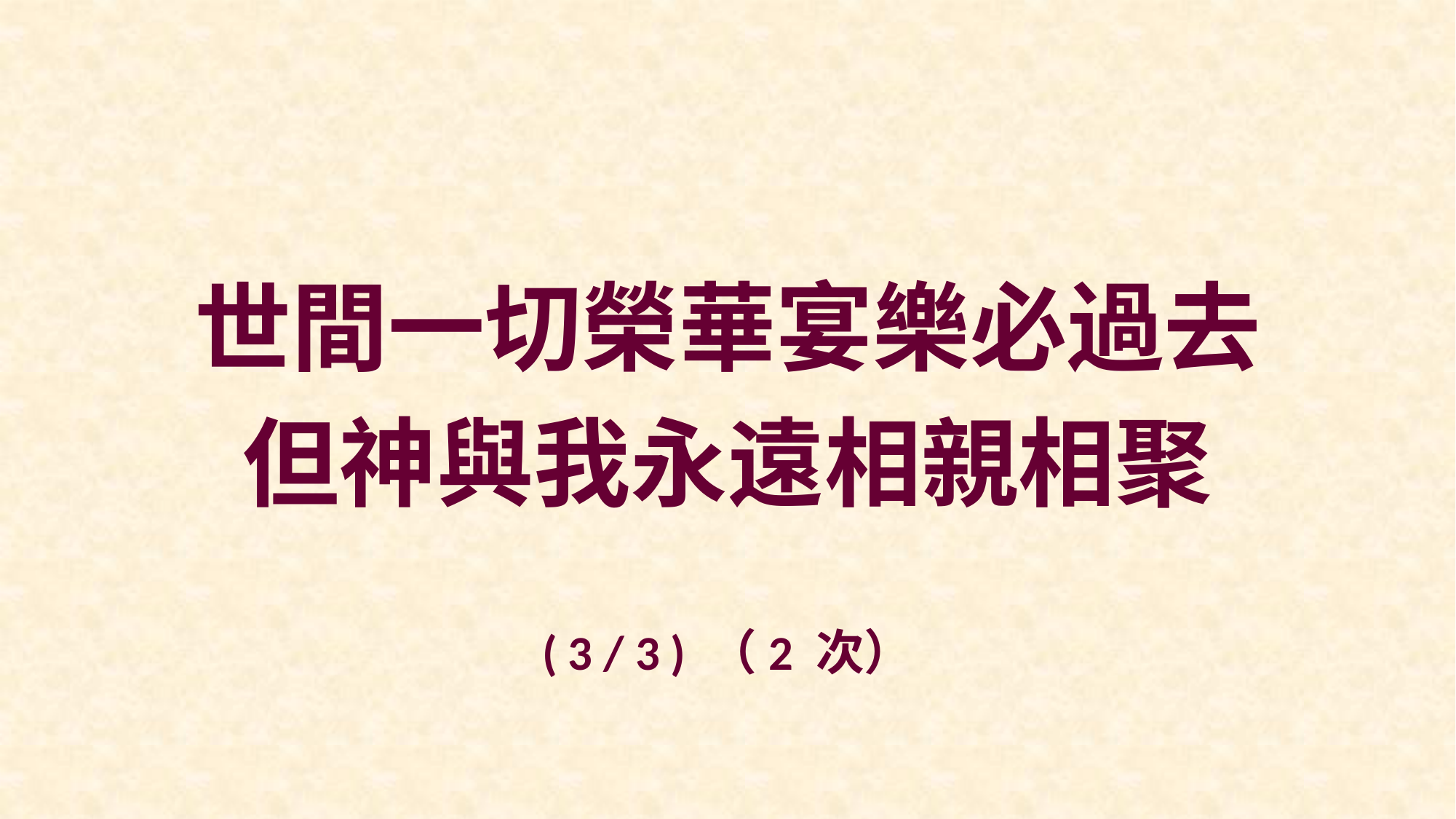

世間一切榮華宴樂必過去
但神與我永遠相親相聚
( 3 / 3 ) （2 次）